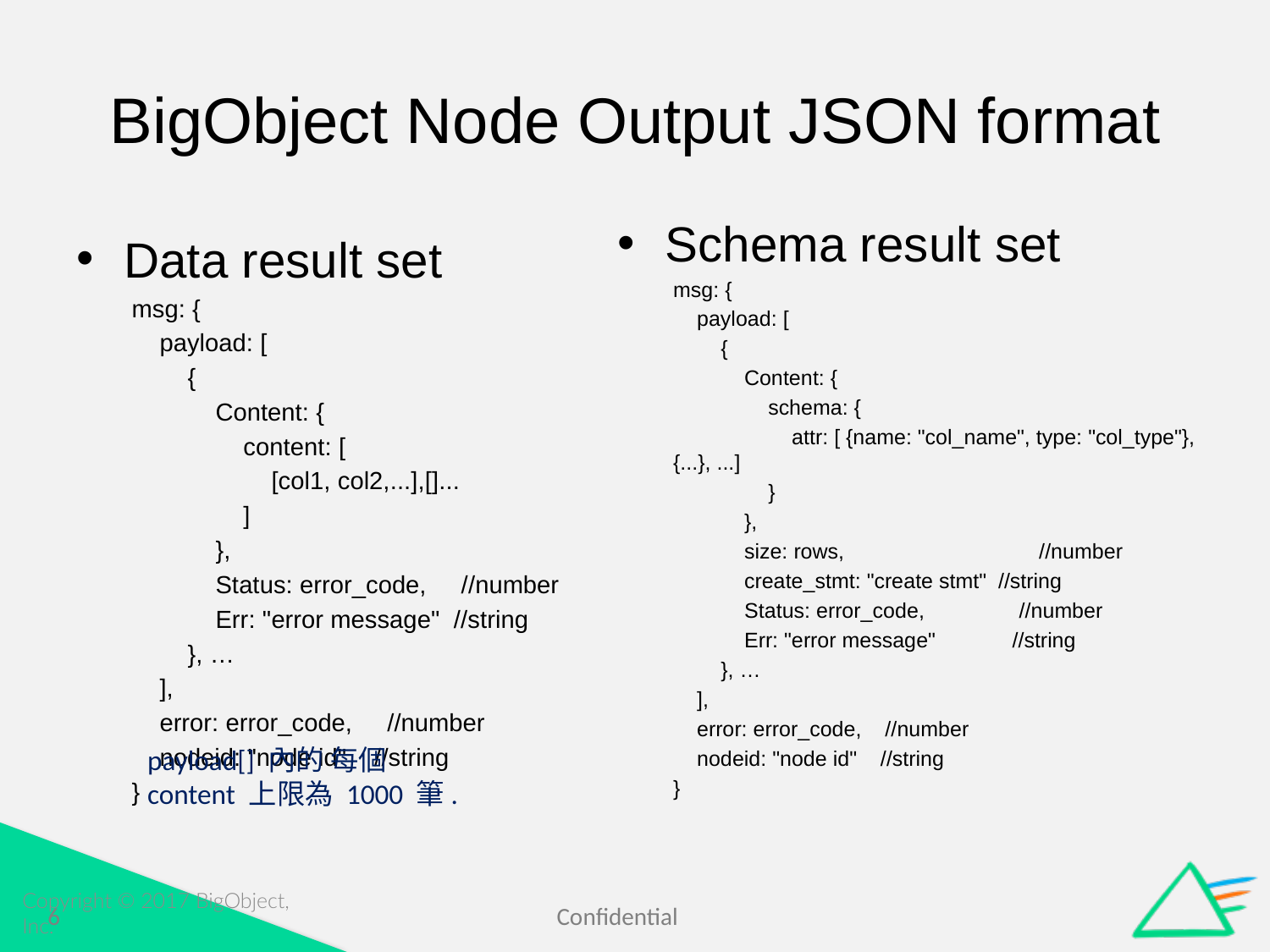

# BigObject Node Output JSON format
Schema result set
msg: {
    payload: [
        {
            Content: {
                schema: {
                    attr: [ {name: "col_name", type: "col_type"}, {...}, ...]
                }
            },
            size: rows,                                 //number
            create_stmt: "create stmt"  //string
            Status: error_code,                //number
            Err: "error message"             //string
        }, …
    ],
    error: error_code,    //number
    nodeid: "node id"    //string
}
Data result set
msg: {
    payload: [
        {
            Content: {
                content: [
                    [col1, col2,...],[]...
                ]
            },
            Status: error_code,     //number
            Err: "error message"  //string
        }, …
    ],
    error: error_code,     //number
    nodeid: "node id"    //string
}

payload[] 內的 每個 content 上限為 1000 筆.
Confidential
6